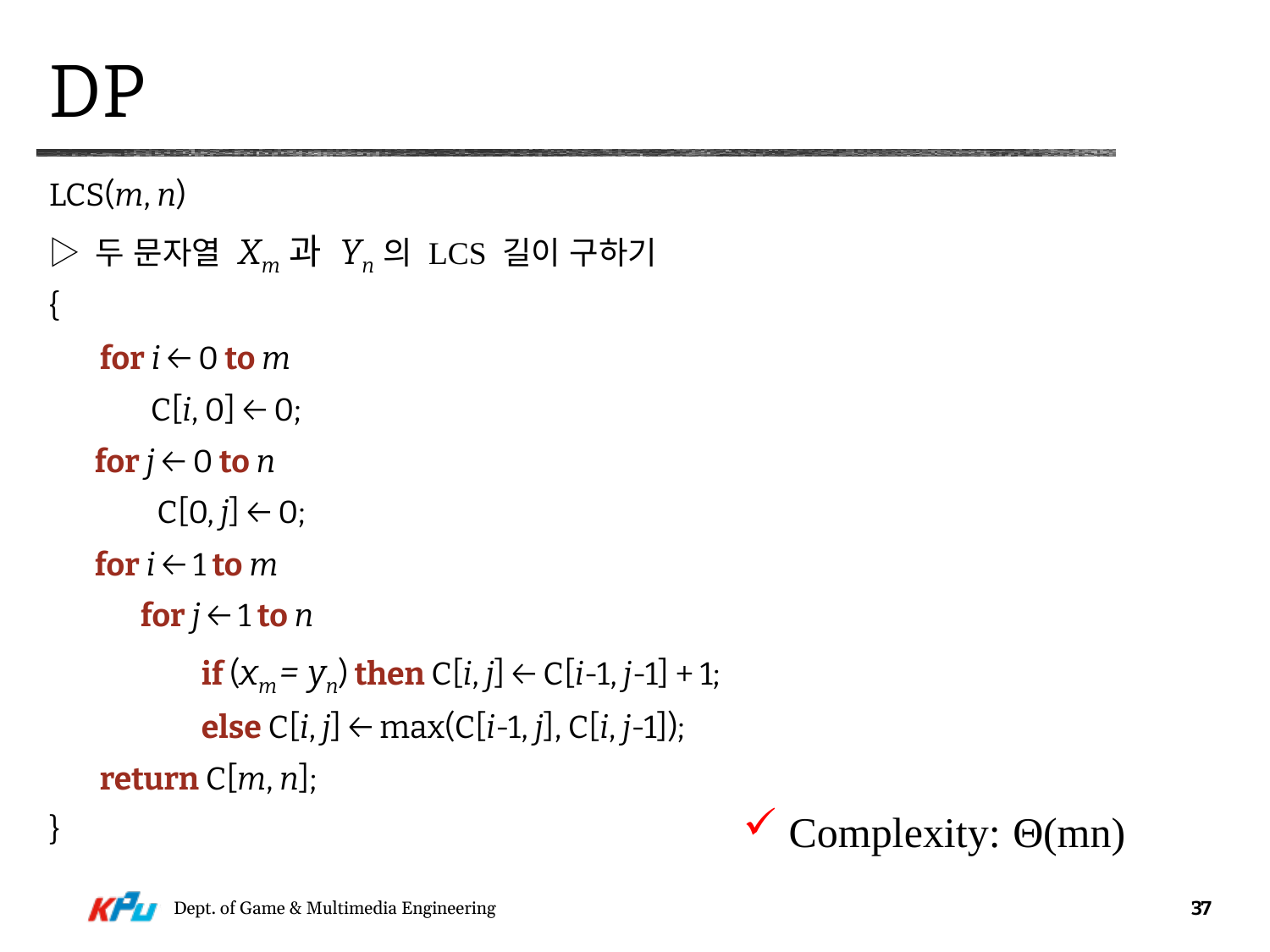

# DP
LCS(m, n)
▷ 두 문자열 Xm과 Yn의 LCS 길이 구하기
{
        for i ← 0 to m
                C[i, 0] ← 0;
        for j ← 0 to n
                 C[0, j] ← 0;
        for i ← 1 to m
                for j ← 1 to n
                        if (xm= yn) then C[i, j] ← C[i-1, j-1] + 1;
                        else C[i, j] ← max(C[i-1, j], C[i, j-1]);
        return C[m, n];
}

 Complexity: Θ(mn)
Dept. of Game & Multimedia Engineering
37